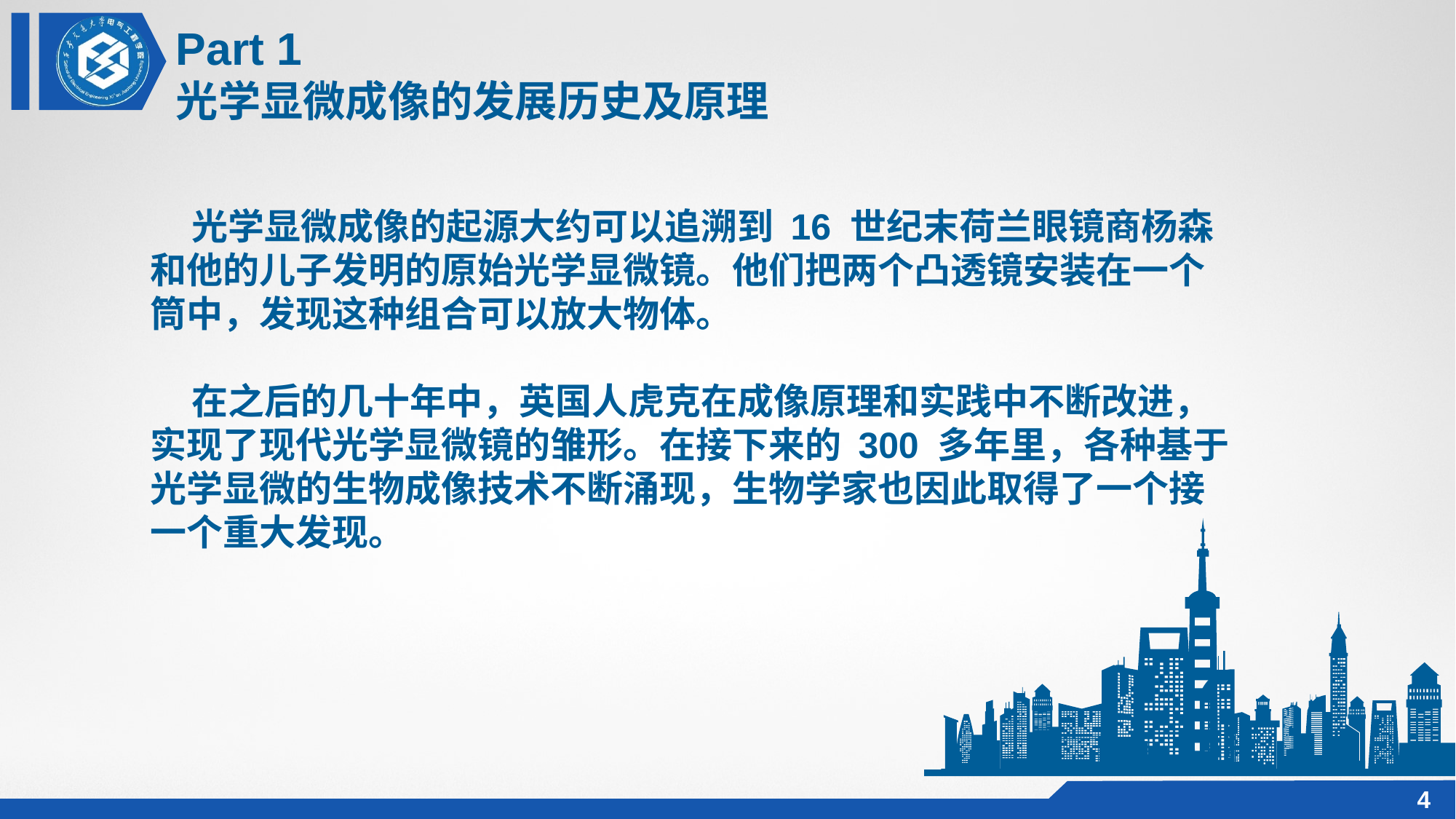

Part 1
光学显微成像的发展历史及原理
    光学显微成像的起源大约可以追溯到 16 世纪末荷兰眼镜商杨森和他的儿子发明的原始光学显微镜。他们把两个凸透镜安装在一个筒中，发现这种组合可以放大物体。

    在之后的几十年中，英国人虎克在成像原理和实践中不断改进，实现了现代光学显微镜的雏形。在接下来的 300 多年里，各种基于光学显微的生物成像技术不断涌现，生物学家也因此取得了一个接一个重大发现。

4